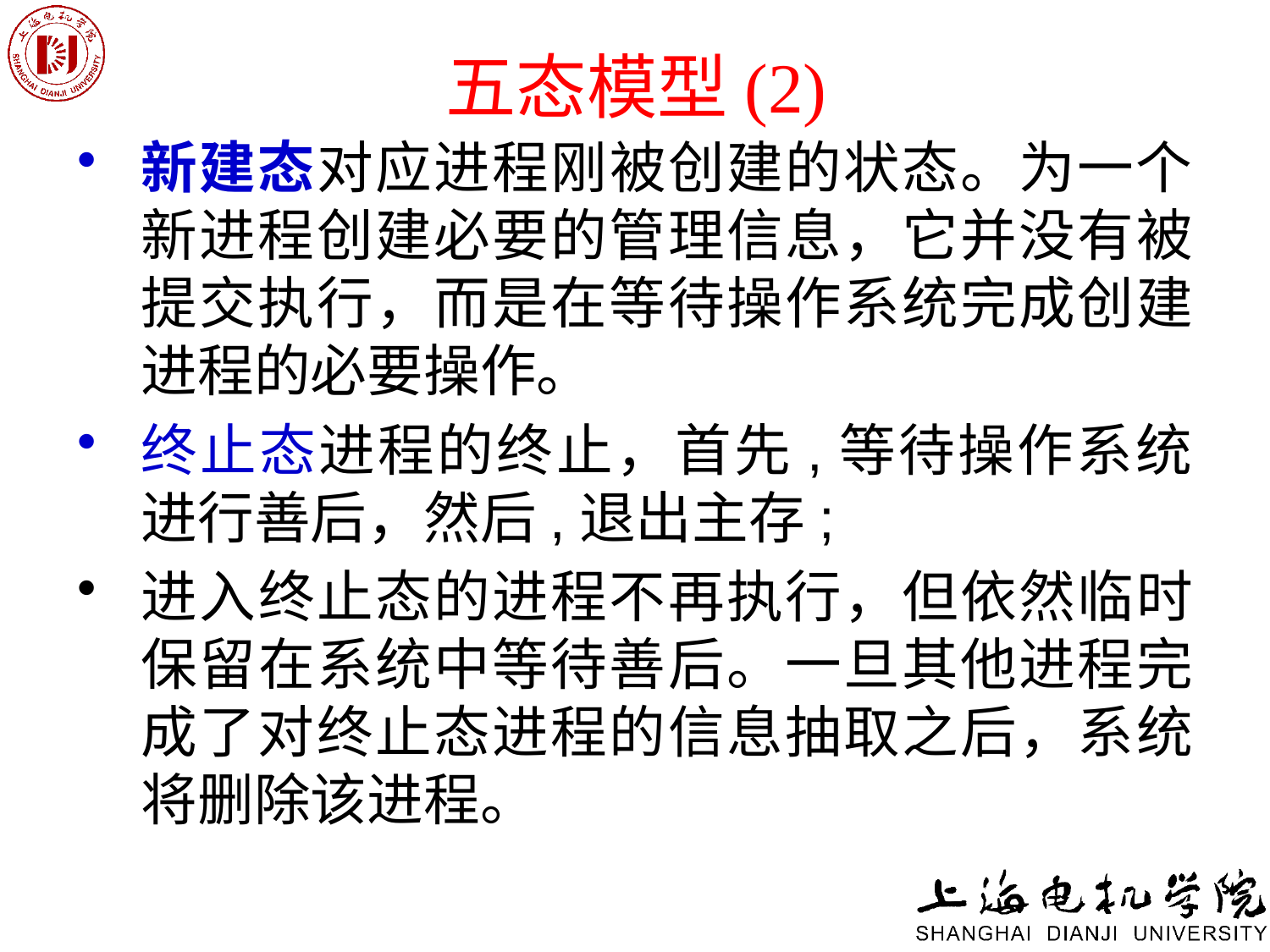

# 五态模型(2)
新建态对应进程刚被创建的状态。为一个新进程创建必要的管理信息，它并没有被提交执行，而是在等待操作系统完成创建进程的必要操作。
终止态进程的终止，首先,等待操作系统进行善后，然后,退出主存;
进入终止态的进程不再执行，但依然临时保留在系统中等待善后。一旦其他进程完成了对终止态进程的信息抽取之后，系统将删除该进程。